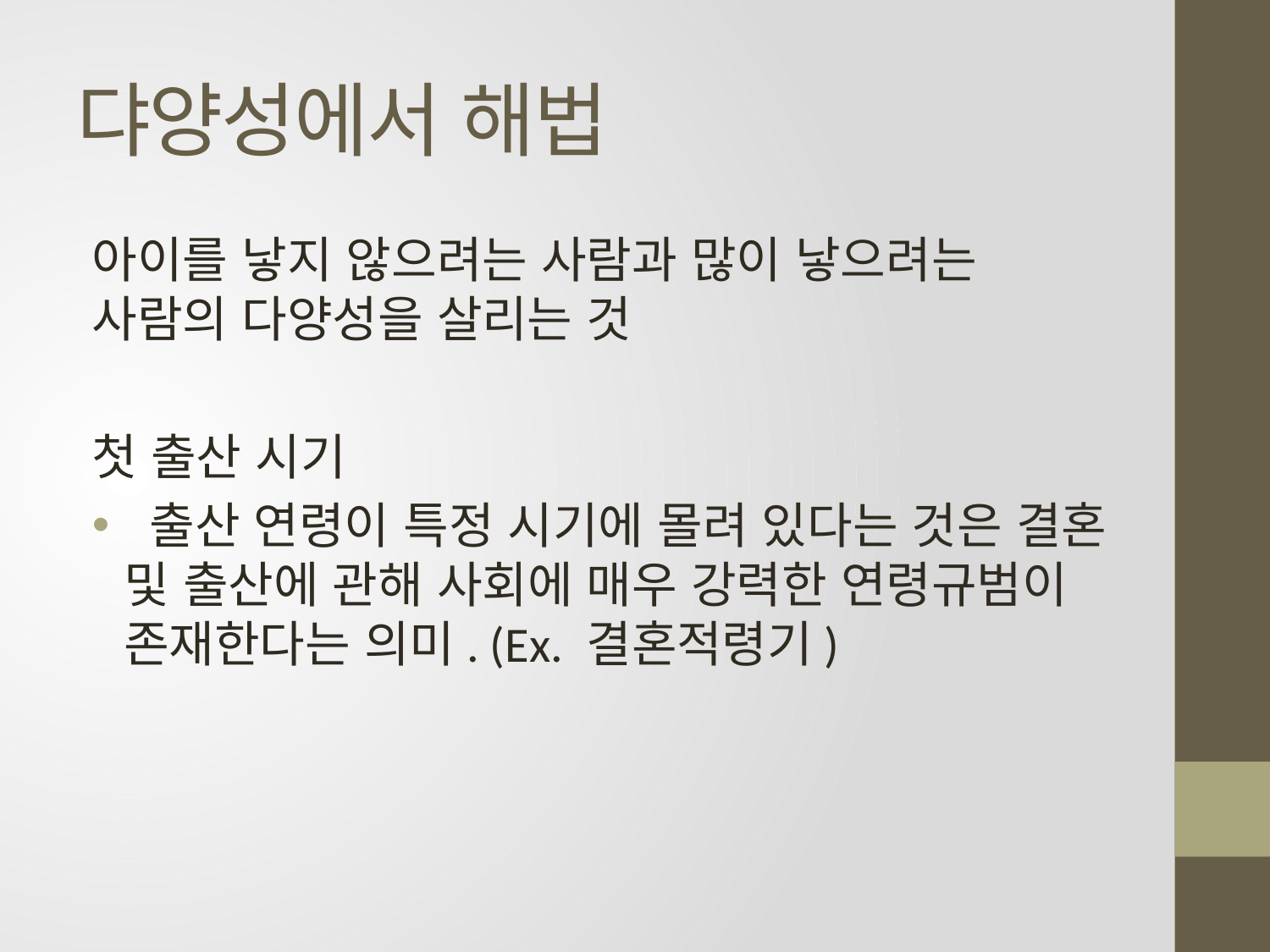

# 댜양성에서 해법
아이를 낳지 않으려는 사람과 많이 낳으려는 사람의 다양성을 살리는 것

첫 출산 시기
 출산 연령이 특정 시기에 몰려 있다는 것은 결혼 및 출산에 관해 사회에 매우 강력한 연령규범이 존재한다는 의미. (Ex. 결혼적령기)